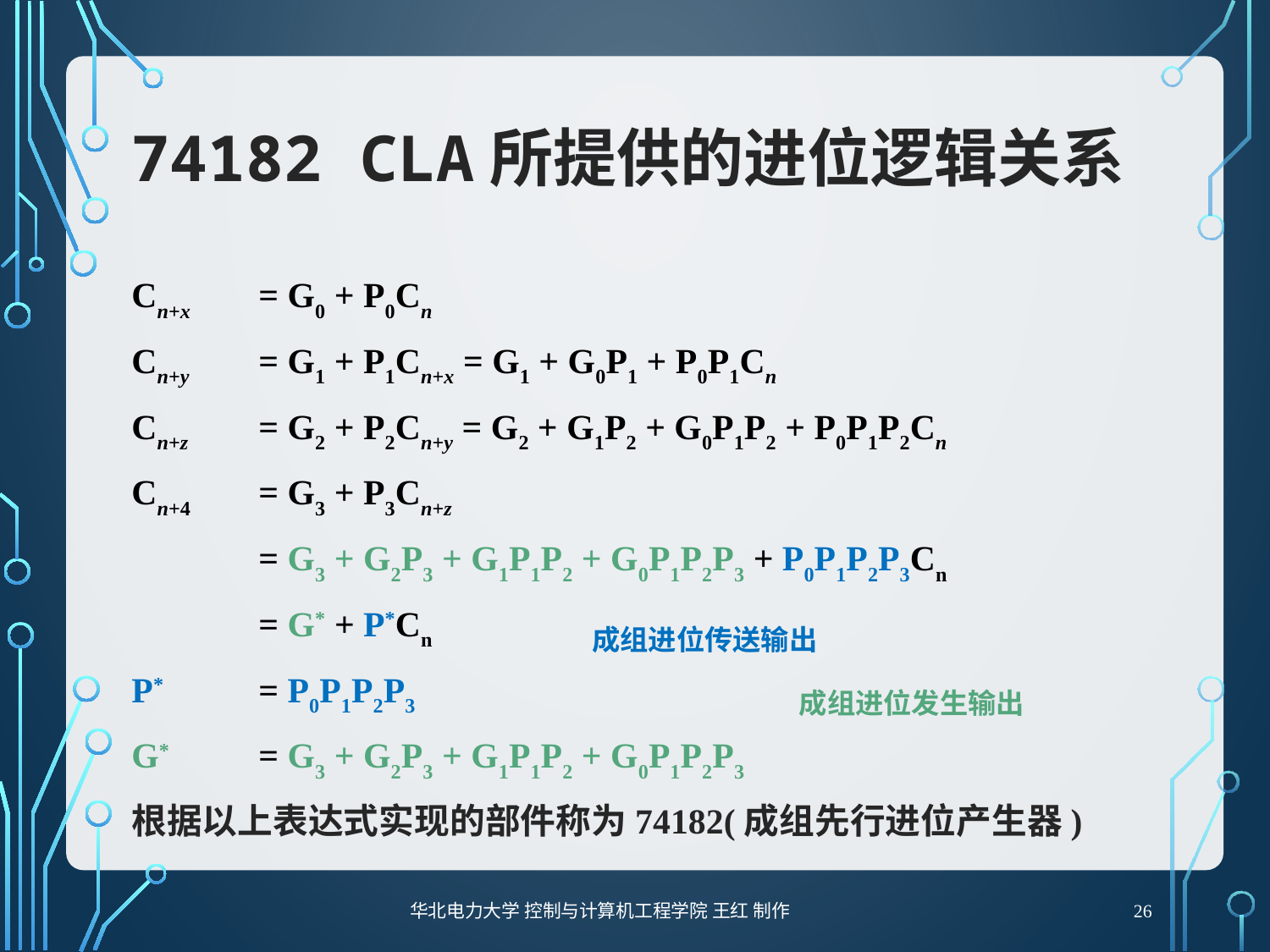

# 74182 CLA所提供的进位逻辑关系
Cn+x 	= G0 + P0Cn
Cn+y 	= G1 + P1Cn+x = G1 + G0P1 + P0P1Cn
Cn+z 	= G2 + P2Cn+y = G2 + G1P2 + G0P1P2 + P0P1P2Cn
Cn+4 	= G3 + P3Cn+z
    	= G3 + G2P3 + G1P1P2 + G0P1P2P3 + P0P1P2P3Cn
    	= G* + P*Cn
P* 	= P0P1P2P3
G*	= G3 + G2P3 + G1P1P2 + G0P1P2P3
根据以上表达式实现的部件称为74182(成组先行进位产生器)
成组进位传送输出
成组进位发生输出
26
华北电力大学 控制与计算机工程学院 王红 制作